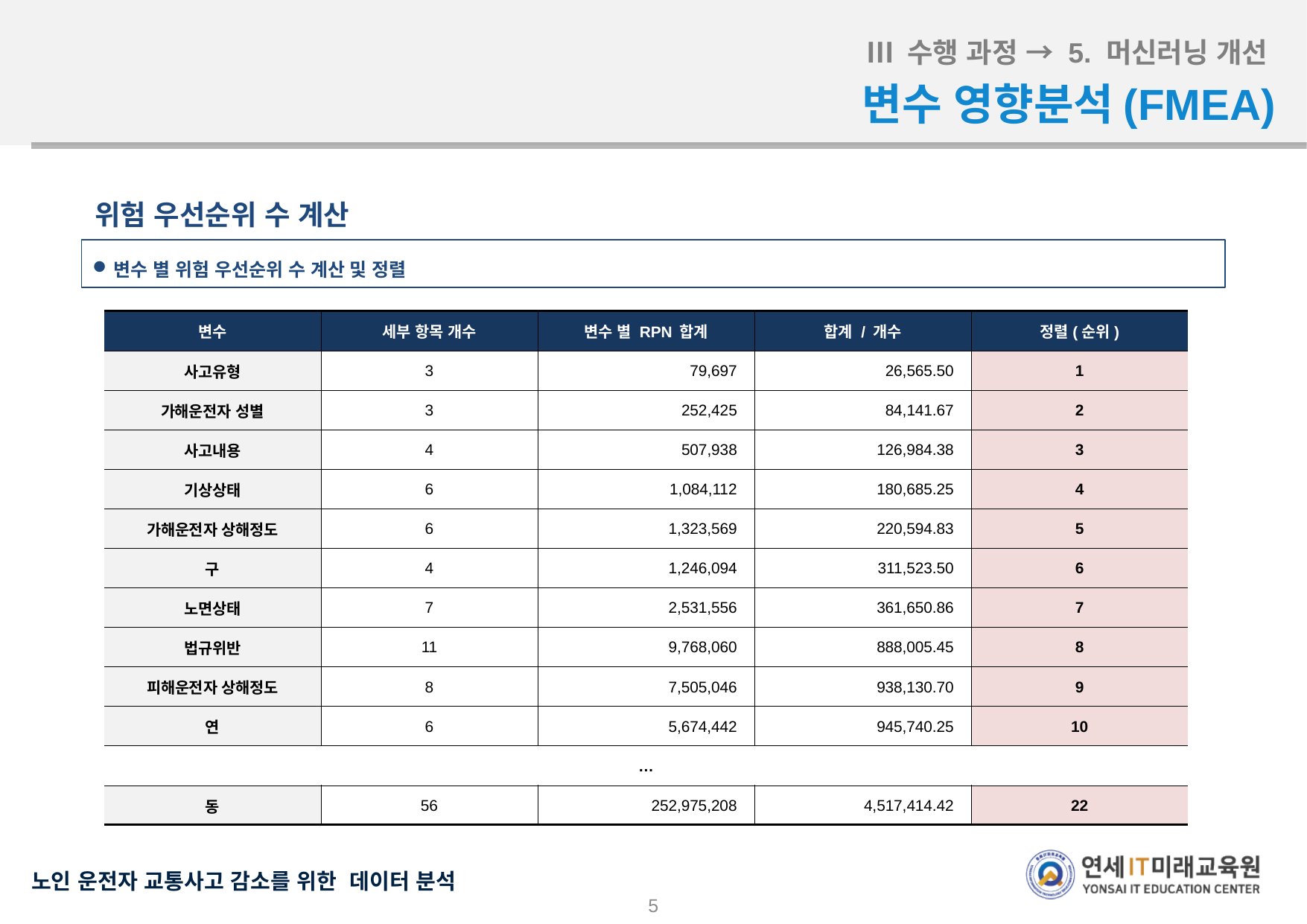

“변수 별” 위험 우선순위 수 계산
위험 우선순위 수 = 변수 별 위험 우선순위 수 합계 / 변수 별 세부 항목 개수

위험 우선순위 수 정렬
RANK 함수를 통해 계산된 결과이므로 작을수록 교통사고에 대한 영향이 큼

위험 우선순위 수(RPN : Risk Priority Number) 상위 5개 변수
사고유형(차대차, 차대사람, 차량단독) > 가해운전자 성별 > 사고내용 > 기상상태 > 가해운전자 상해정도
Ⅲ 수행 과정 → 5. 머신러닝 개선
변수 영향분석(FMEA)
위험 우선순위 수 계산

잠재적 사고 원인 파악
고 위험 프로세스 -> 과거 교통사고 데이터의 변수
잠재적 고장유형 -> 변수의 세부 항목
위험 우선순위 수(RPN : Risk Priority Number)
 = 심각도 x 발생도 x 검출도

심각도 -> 세부 항목별 평균 ECLO
발생도 -> 세부 항목별 총 사고발생 건수
검출도 -> 변수 별 총 사고발생 건수의 분산
위험 우선순위 수가 높은 변수를 중심으로
교통사고 발생 및 위험도에 대한 영향 분석
변수 별 위험 우선순위 수 계산 및 정렬
| 변수 | 세부 항목 개수 | 변수 별 RPN 합계 | 합계 / 개수 | 정렬(순위) |
| --- | --- | --- | --- | --- |
| 사고유형 | 3 | 79,697 | 26,565.50 | 1 |
| 가해운전자 성별 | 3 | 252,425 | 84,141.67 | 2 |
| 사고내용 | 4 | 507,938 | 126,984.38 | 3 |
| 기상상태 | 6 | 1,084,112 | 180,685.25 | 4 |
| 가해운전자 상해정도 | 6 | 1,323,569 | 220,594.83 | 5 |
| 구 | 4 | 1,246,094 | 311,523.50 | 6 |
| 노면상태 | 7 | 2,531,556 | 361,650.86 | 7 |
| 법규위반 | 11 | 9,768,060 | 888,005.45 | 8 |
| 피해운전자 상해정도 | 8 | 7,505,046 | 938,130.70 | 9 |
| 연 | 6 | 5,674,442 | 945,740.25 | 10 |
| … |  |  |  |  |
| 동 | 56 | 252,975,208 | 4,517,414.42 | 22 |
5